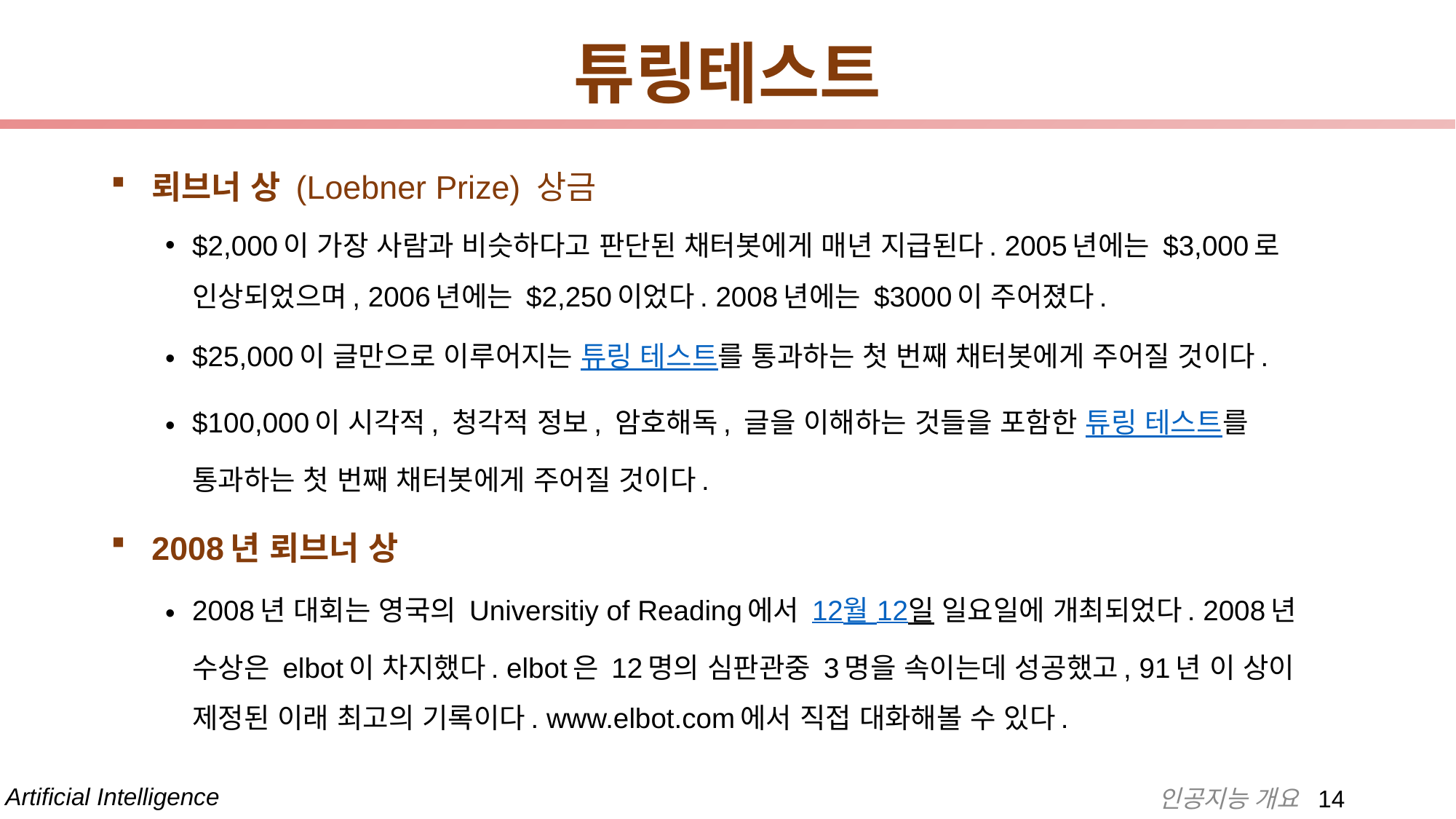

# 튜링테스트
뢰브너 상 (Loebner Prize) 상금
$2,000이 가장 사람과 비슷하다고 판단된 채터봇에게 매년 지급된다. 2005년에는 $3,000로 인상되었으며, 2006년에는 $2,250이었다. 2008년에는 $3000이 주어졌다.
$25,000이 글만으로 이루어지는 튜링 테스트를 통과하는 첫 번째 채터봇에게 주어질 것이다.
$100,000이 시각적, 청각적 정보, 암호해독, 글을 이해하는 것들을 포함한 튜링 테스트를 통과하는 첫 번째 채터봇에게 주어질 것이다.
2008년 뢰브너 상
2008년 대회는 영국의 Universitiy of Reading에서 12월 12일 일요일에 개최되었다. 2008년 수상은 elbot이 차지했다. elbot은 12명의 심판관중 3명을 속이는데 성공했고, 91년 이 상이 제정된 이래 최고의 기록이다. www.elbot.com에서 직접 대화해볼 수 있다.